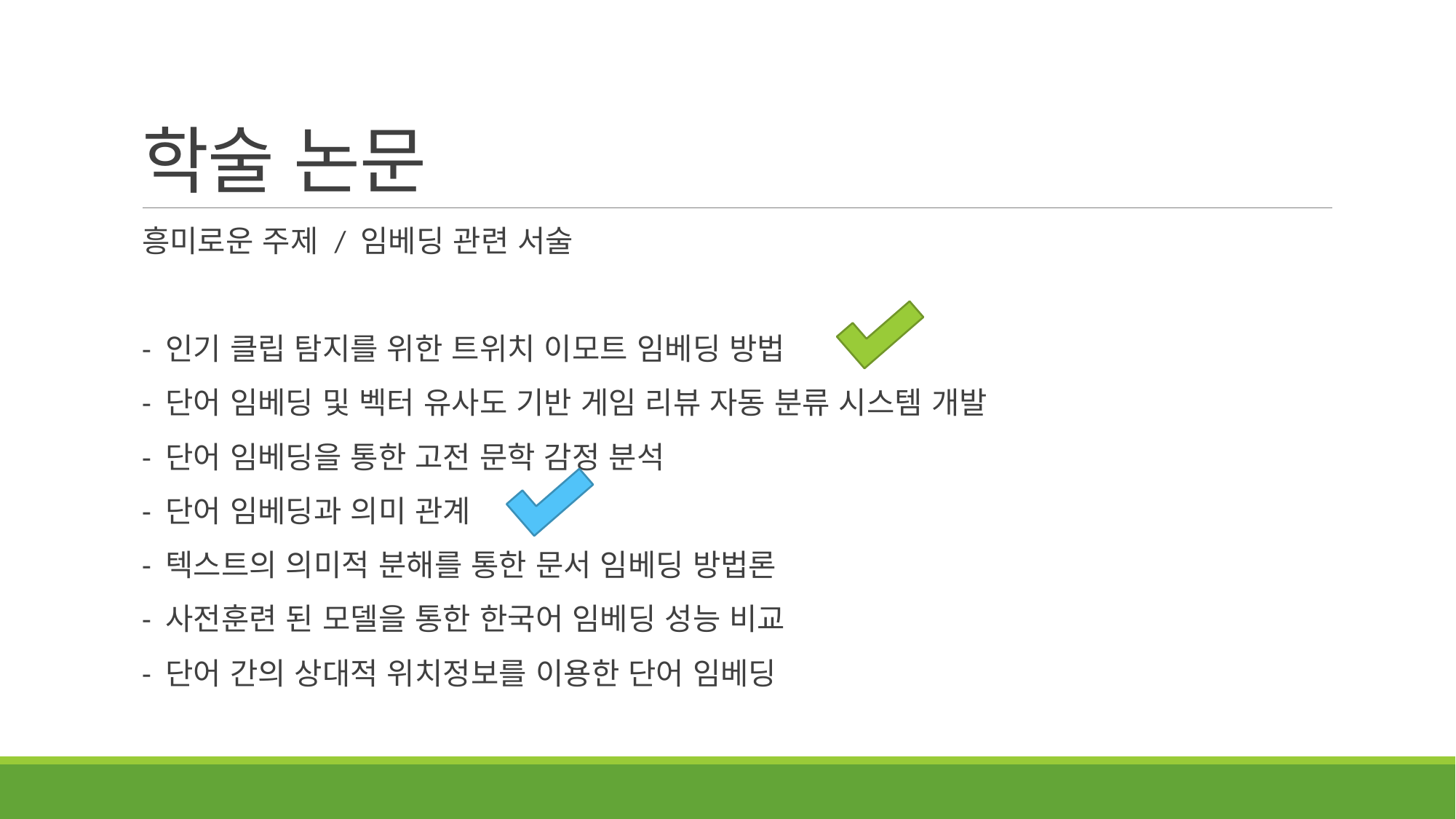

# 학술 논문
흥미로운 주제 / 임베딩 관련 서술

- 인기 클립 탐지를 위한 트위치 이모트 임베딩 방법
- 단어 임베딩 및 벡터 유사도 기반 게임 리뷰 자동 분류 시스템 개발
- 단어 임베딩을 통한 고전 문학 감정 분석
- 단어 임베딩과 의미 관계
- 텍스트의 의미적 분해를 통한 문서 임베딩 방법론
- 사전훈련 된 모델을 통한 한국어 임베딩 성능 비교
- 단어 간의 상대적 위치정보를 이용한 단어 임베딩